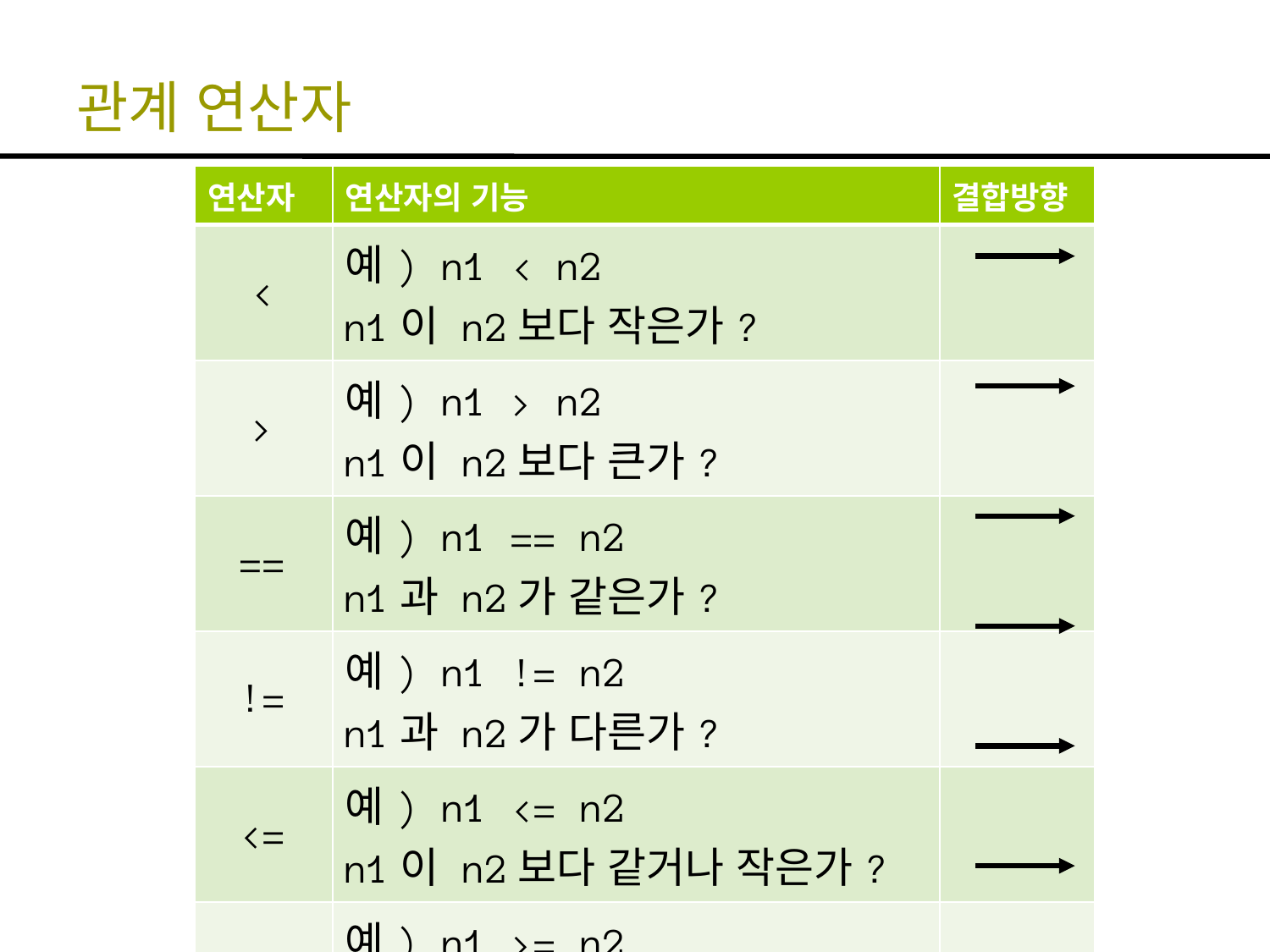

# 관계 연산자
| 연산자 | 연산자의 기능 | 결합방향 |
| --- | --- | --- |
| < | 예) n1 < n2 n1이 n2보다 작은가? |  |
| > | 예) n1 > n2 n1이 n2보다 큰가? |  |
| == | 예) n1 == n2 n1과 n2가 같은가? |  |
| != | 예) n1 != n2 n1과 n2가 다른가? |  |
| <= | 예) n1 <= n2 n1이 n2보다 같거나 작은가? |  |
| >= | 예) n1 >= n2 n1이 n2보다 같거나 큰가? |  |